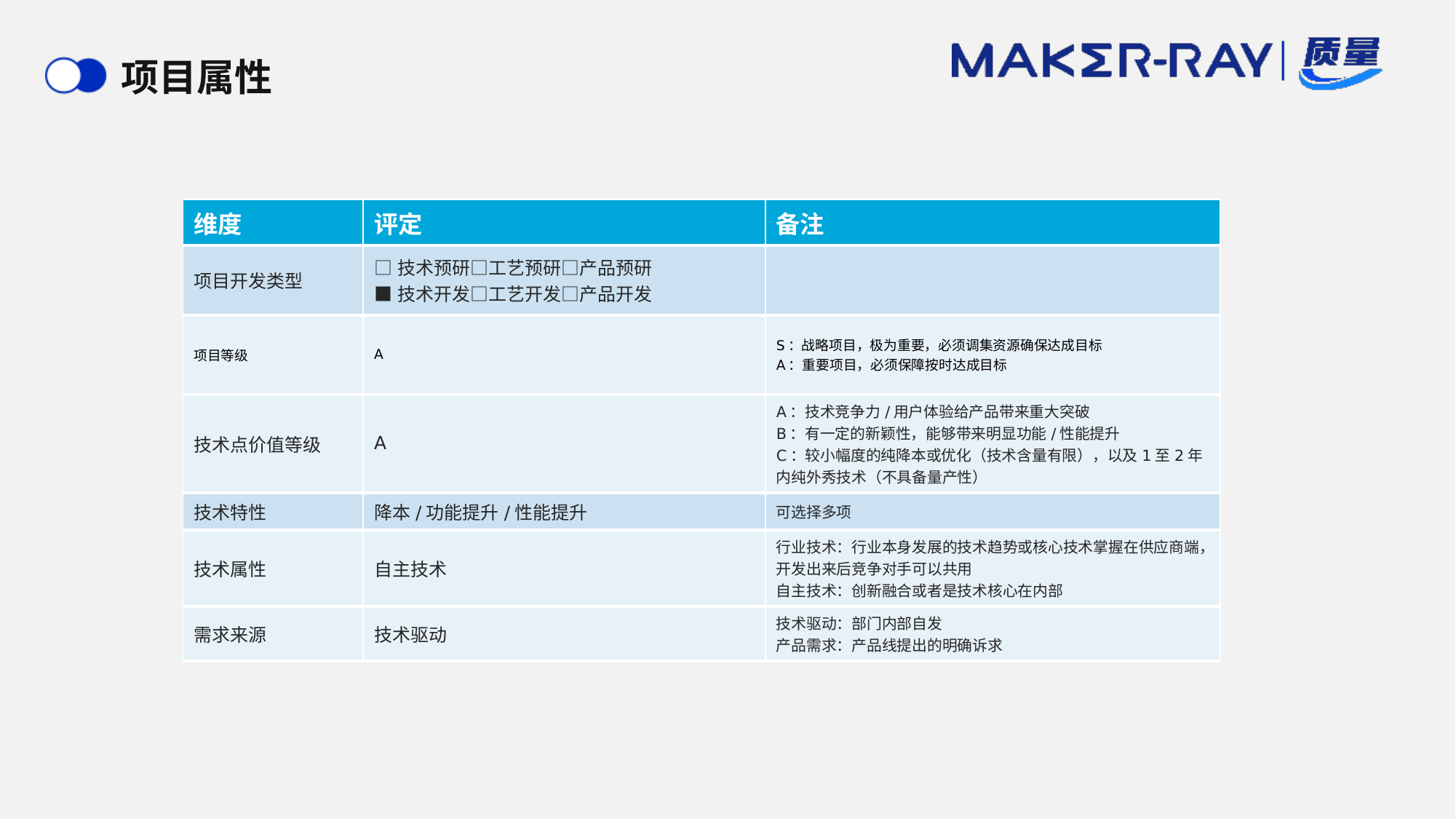

# 项目属性
| 维度 | 评定 | 备注 |
| --- | --- | --- |
| 项目开发类型 | □技术预研□工艺预研□产品预研 ■技术开发□工艺开发□产品开发 |  |
| 项目等级 | A | S：战略项目，极为重要，必须调集资源确保达成目标 A：重要项目，必须保障按时达成目标 |
| 技术点价值等级 | A | A：技术竞争力/用户体验给产品带来重大突破 B：有一定的新颖性，能够带来明显功能/性能提升 C：较小幅度的纯降本或优化（技术含量有限），以及1至2年内纯外秀技术（不具备量产性） |
| 技术特性 | 降本/功能提升/性能提升 | 可选择多项 |
| 技术属性 | 自主技术 | 行业技术：行业本身发展的技术趋势或核心技术掌握在供应商端，开发出来后竞争对手可以共用 自主技术：创新融合或者是技术核心在内部 |
| 需求来源 | 技术驱动 | 技术驱动：部门内部自发 产品需求：产品线提出的明确诉求 |